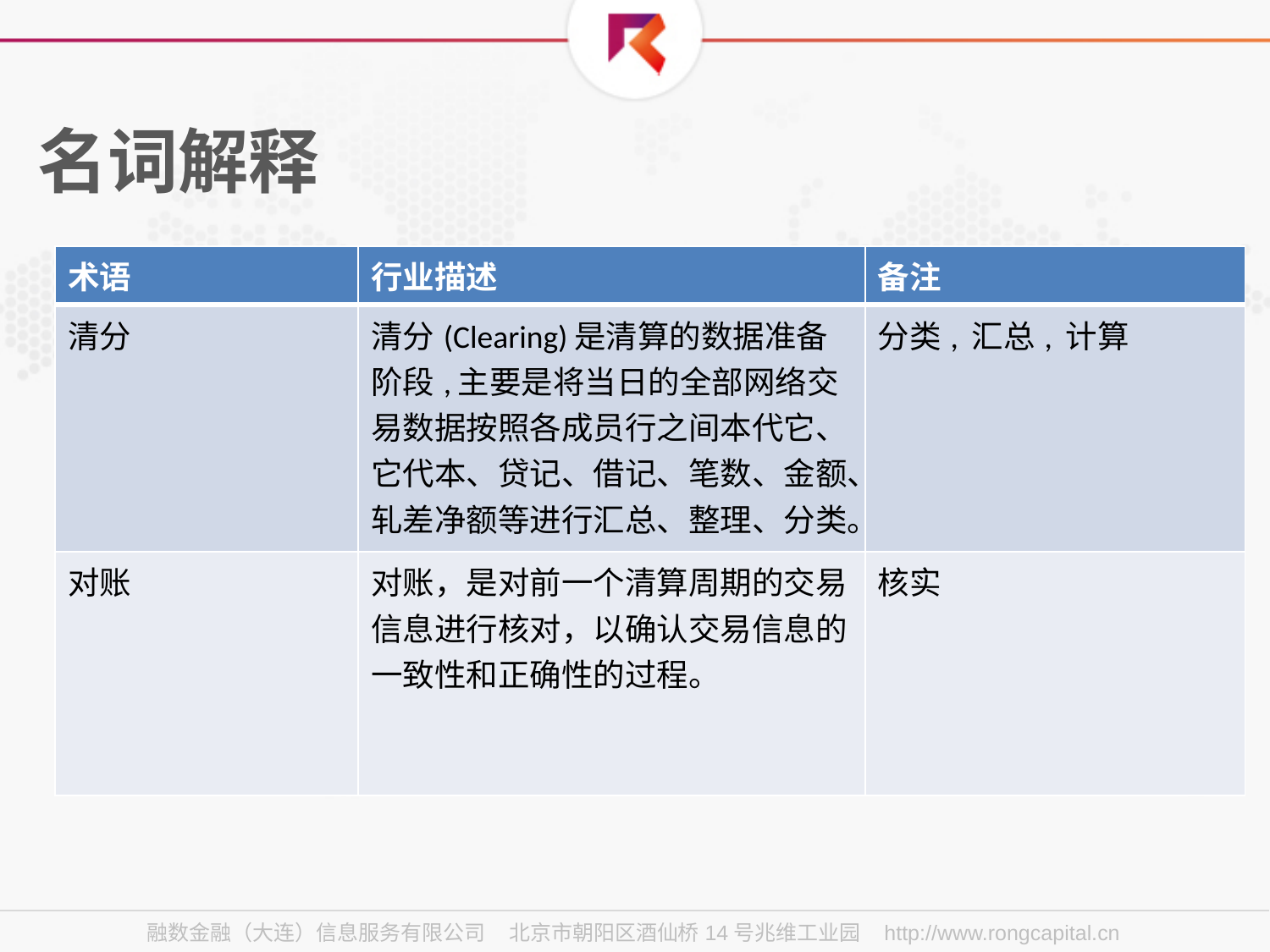

# 名词解释
| 术语 | 行业描述 | 备注 |
| --- | --- | --- |
| 清分 | 清分(Clearing)是清算的数据准备阶段,主要是将当日的全部网络交易数据按照各成员行之间本代它、它代本、贷记、借记、笔数、金额、轧差净额等进行汇总、整理、分类。 | 分类, 汇总, 计算 |
| 对账 | 对账，是对前一个清算周期的交易信息进行核对，以确认交易信息的一致性和正确性的过程。 | 核实 |